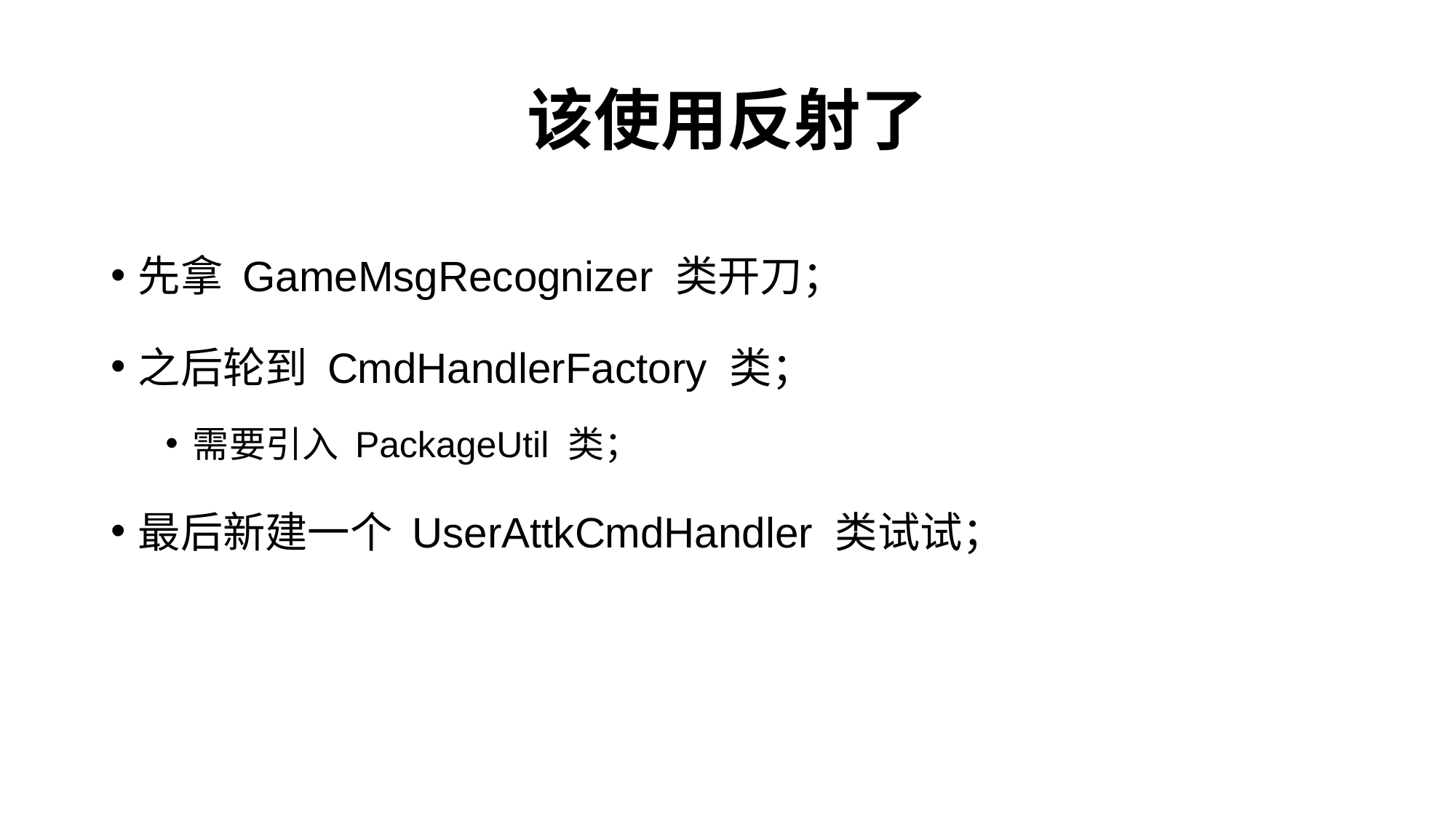

# 该使用反射了
先拿 GameMsgRecognizer 类开刀；
之后轮到 CmdHandlerFactory 类；
需要引入 PackageUtil 类；
最后新建一个 UserAttkCmdHandler 类试试；